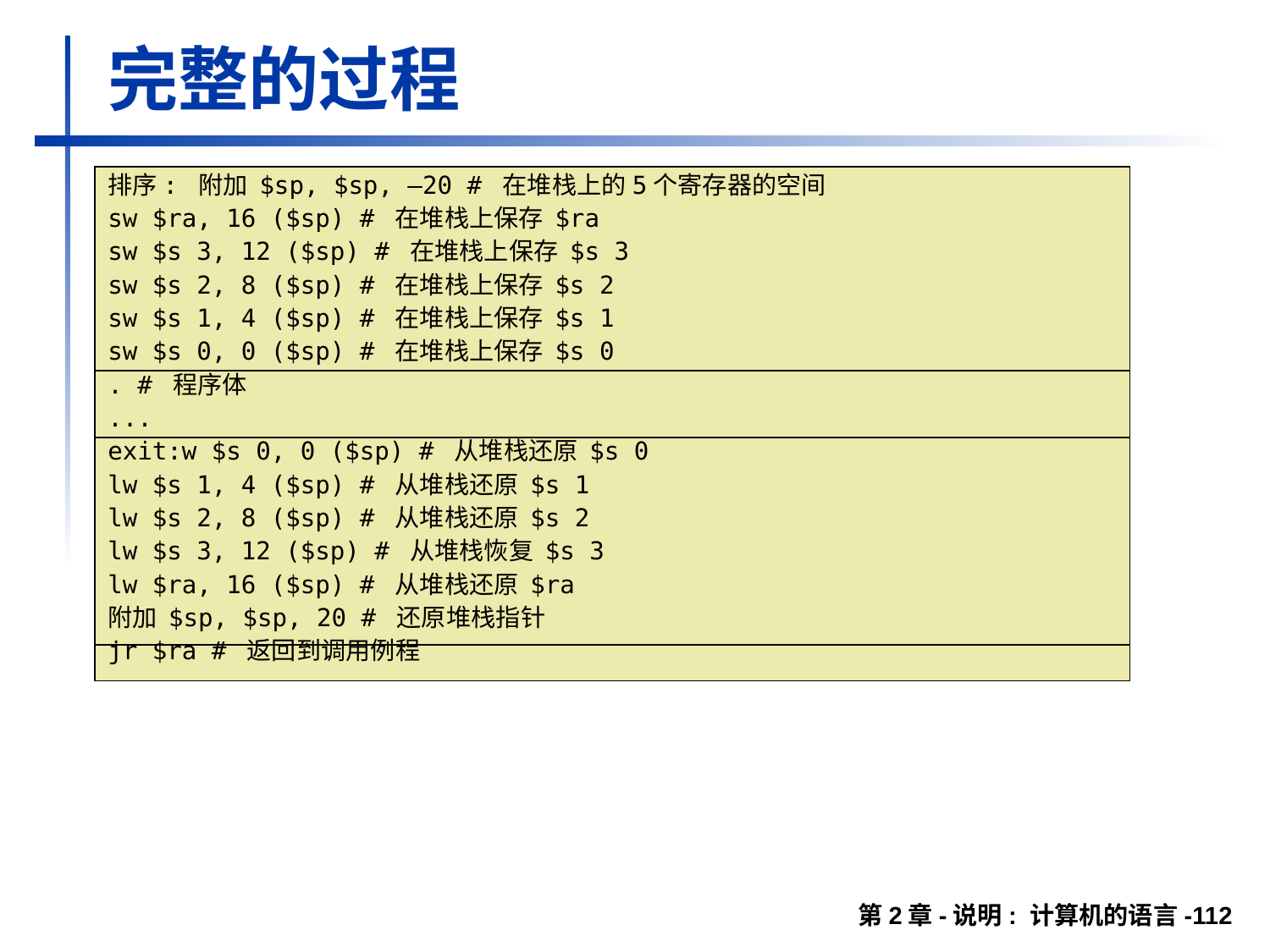

# 完整的过程
排序: 附加 $sp, $sp, –20 # 在堆栈上的5个寄存器的空间
sw $ra, 16 ($sp) # 在堆栈上保存 $ra
sw $s 3, 12 ($sp) # 在堆栈上保存 $s 3
sw $s 2, 8 ($sp) # 在堆栈上保存 $s 2
sw $s 1, 4 ($sp) # 在堆栈上保存 $s 1
sw $s 0, 0 ($sp) # 在堆栈上保存 $s 0
. # 程序体
...
exit:w $s 0, 0 ($sp) # 从堆栈还原 $s 0
lw $s 1, 4 ($sp) # 从堆栈还原 $s 1
lw $s 2, 8 ($sp) # 从堆栈还原 $s 2
lw $s 3, 12 ($sp) # 从堆栈恢复 $s 3
lw $ra, 16 ($sp) # 从堆栈还原 $ra
附加 $sp, $sp, 20 # 还原堆栈指针
jr $ra # 返回到调用例程

第2章-说明: 计算机的语言-112